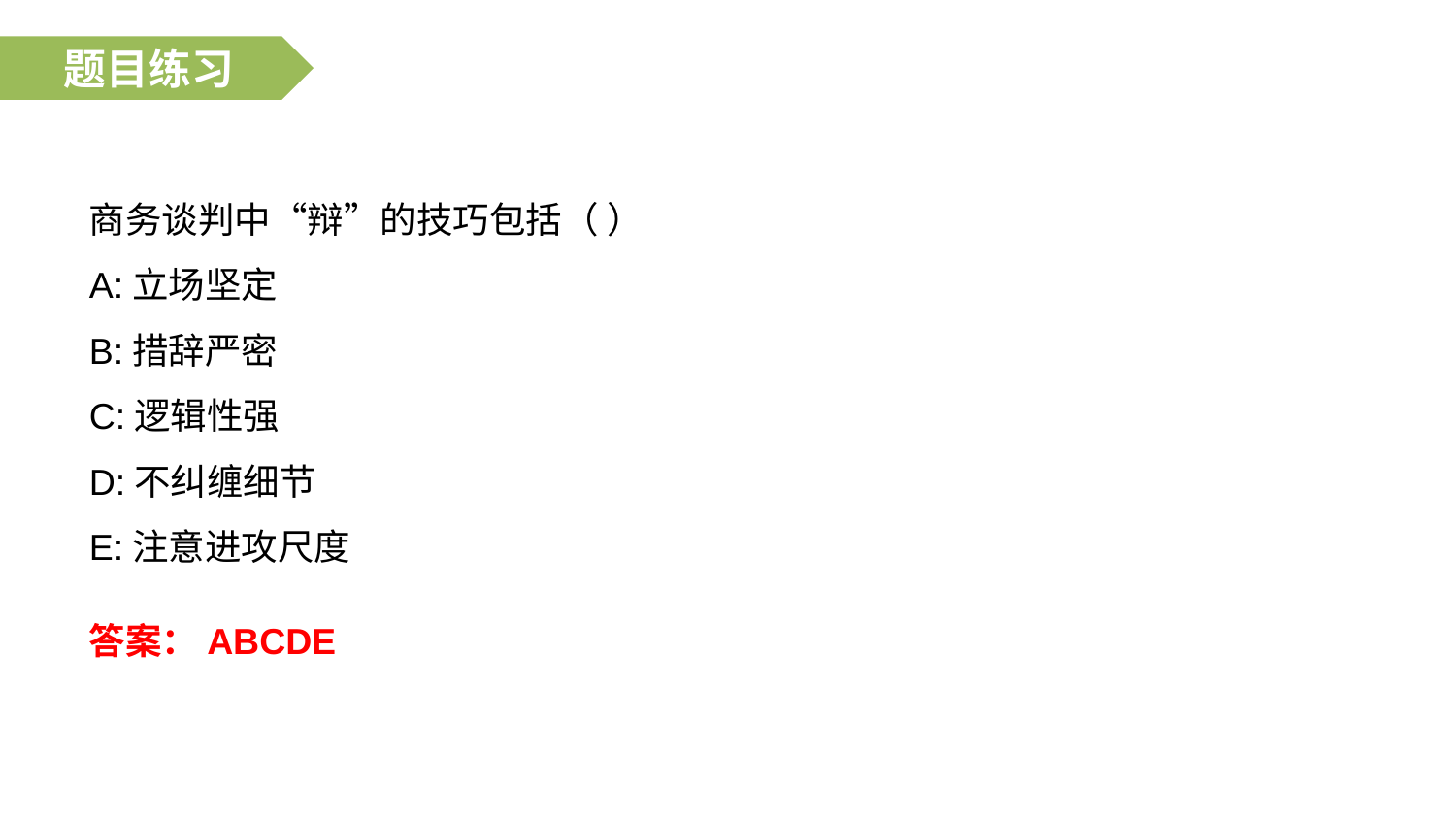

题目练习
商务谈判中“辩”的技巧包括（ ）
A:立场坚定
B:措辞严密
C:逻辑性强
D:不纠缠细节
E:注意进攻尺度
答案：ABCDE